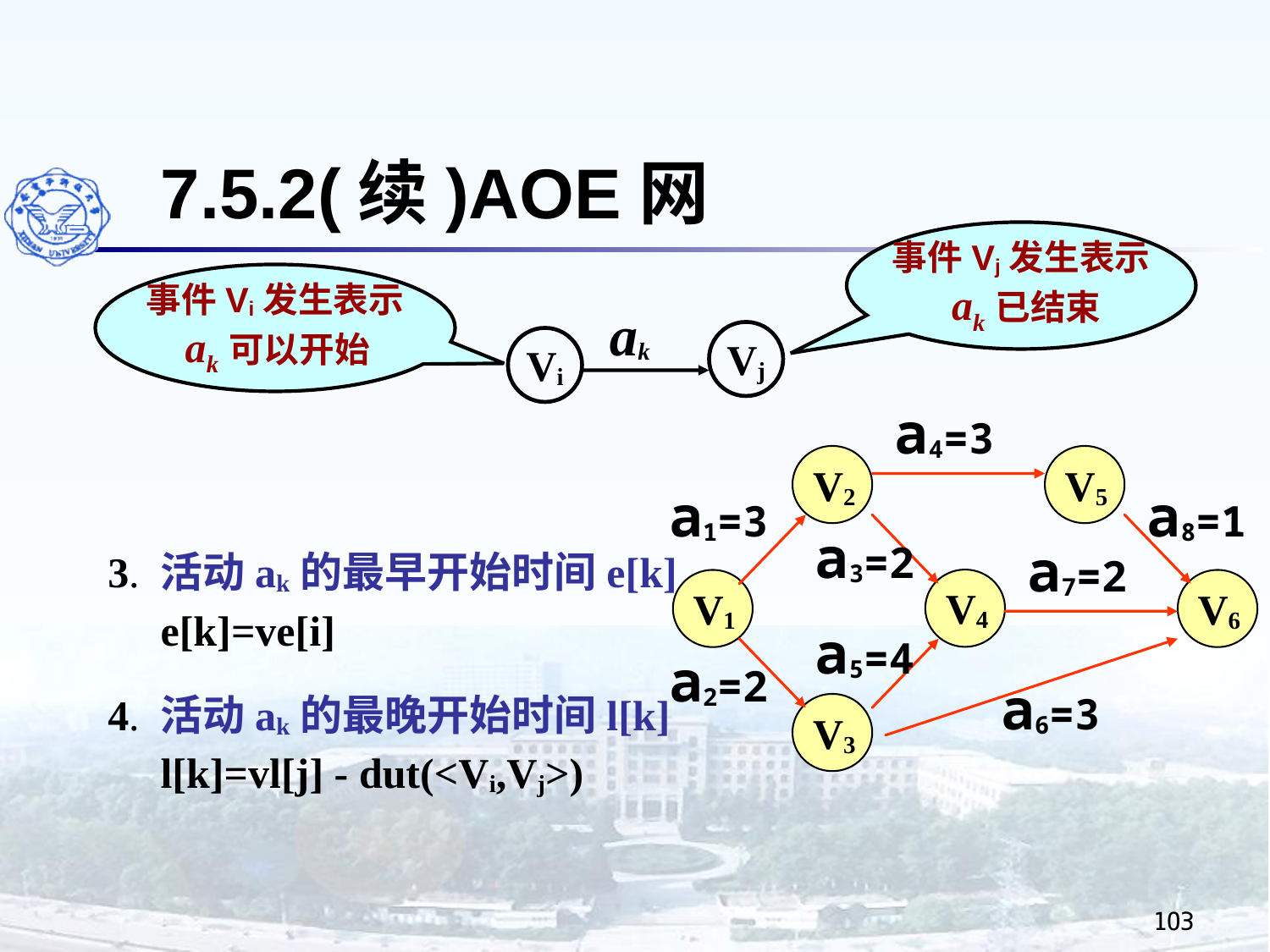

7.5.2(续)AOE网
事件Vj发生表示
 ak已结束
事件Vi发生表示
 ak可以开始
ak
Vj
Vi

a4=3
a1=3
a8=1
a3=2
a7=2
a5=4
a2=2
a6=3

V2

V5

V4

V1

V6

V3

3. 活动ak的最早开始时间e[k]
     e[k]=ve[i]
4. 活动ak的最晚开始时间l[k]
     l[k]=vl[j] - dut(<Vi,Vj>)
103